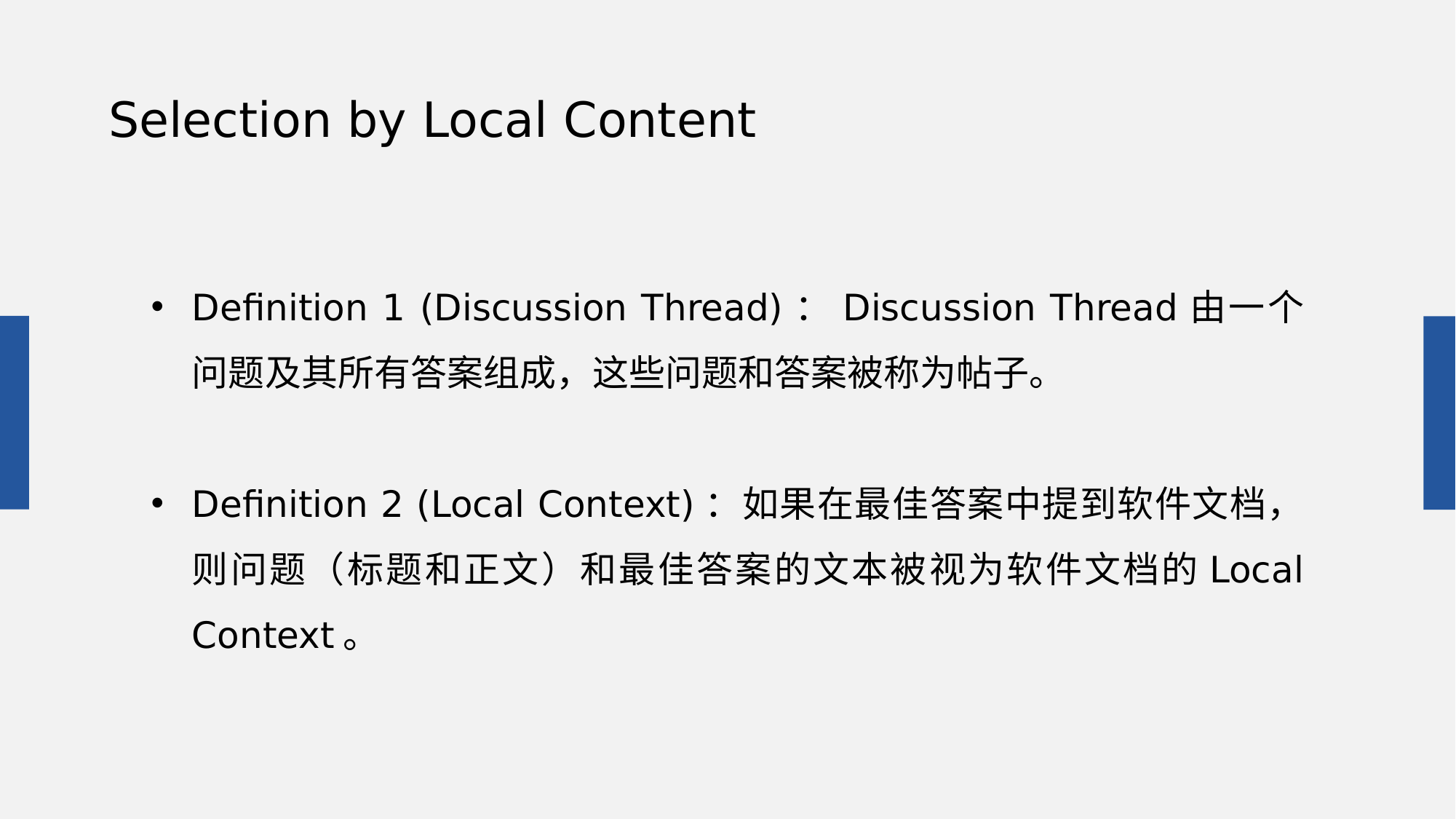

Selection by Local Content
Definition 1 (Discussion Thread)：Discussion Thread由一个问题及其所有答案组成，这些问题和答案被称为帖子。

Definition 2 (Local Context)：如果在最佳答案中提到软件文档，则问题（标题和正文）和最佳答案的文本被视为软件文档的Local Context。